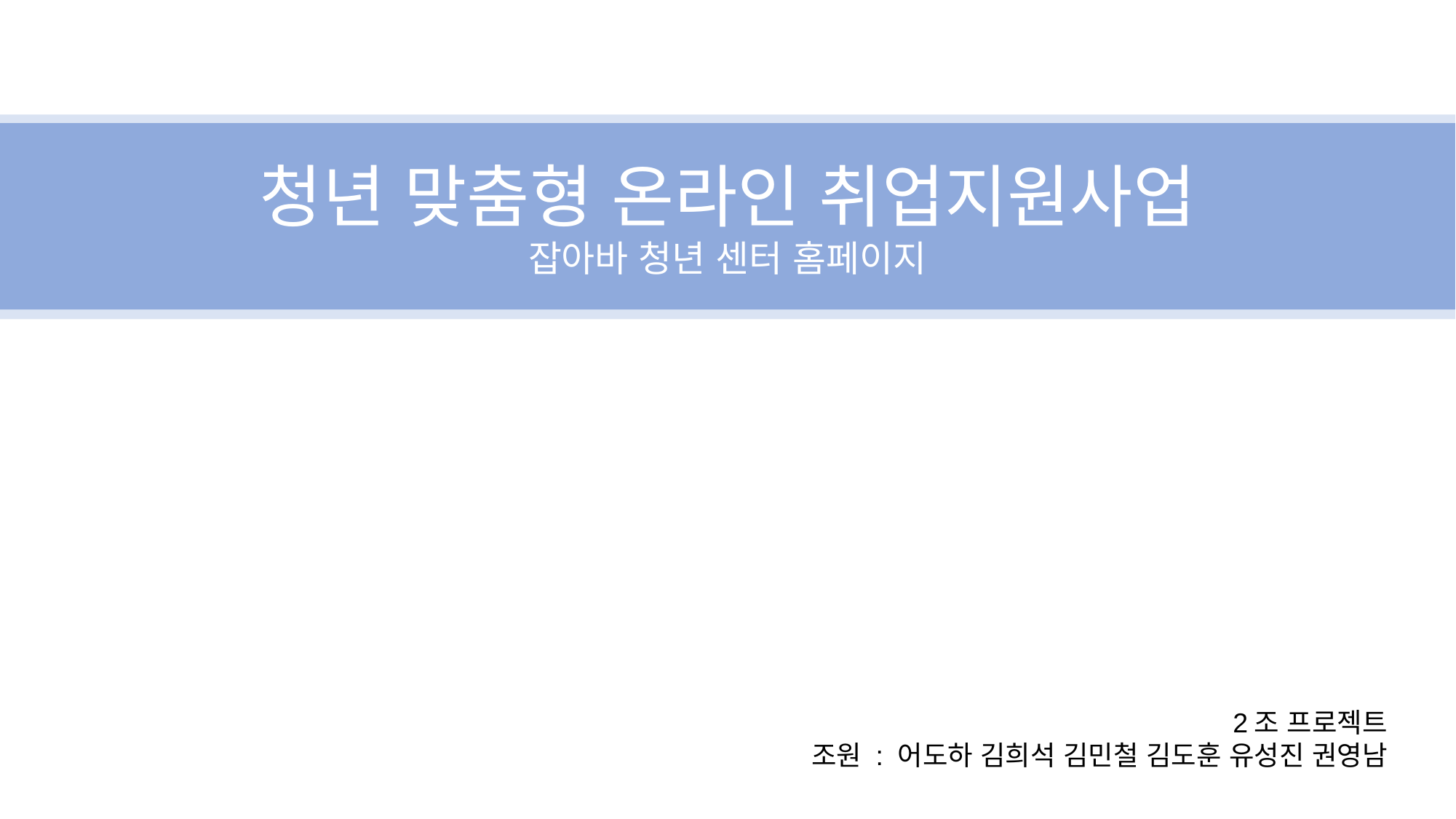

청년 맞춤형 온라인 취업지원사업
잡아바 청년 센터 홈페이지
2조 프로젝트
조원 : 어도하 김희석 김민철 김도훈 유성진 권영남